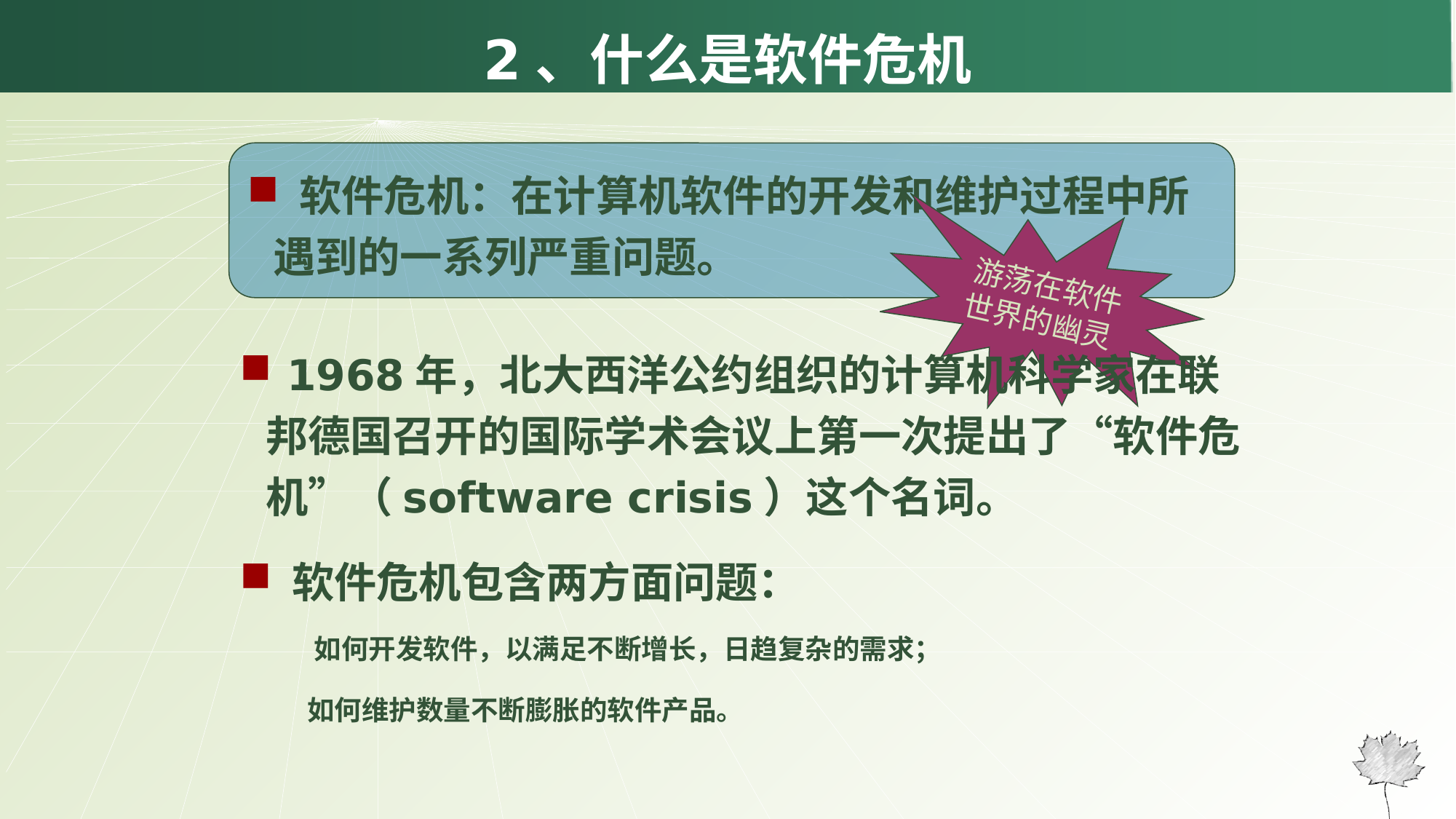

# 2、什么是软件危机
 软件危机：在计算机软件的开发和维护过程中所遇到的一系列严重问题。
游荡在软件
世界的幽灵
 1968年，北大西洋公约组织的计算机科学家在联邦德国召开的国际学术会议上第一次提出了“软件危机”（software crisis）这个名词。
 软件危机包含两方面问题：
 如何开发软件，以满足不断增长，日趋复杂的需求；
 如何维护数量不断膨胀的软件产品。